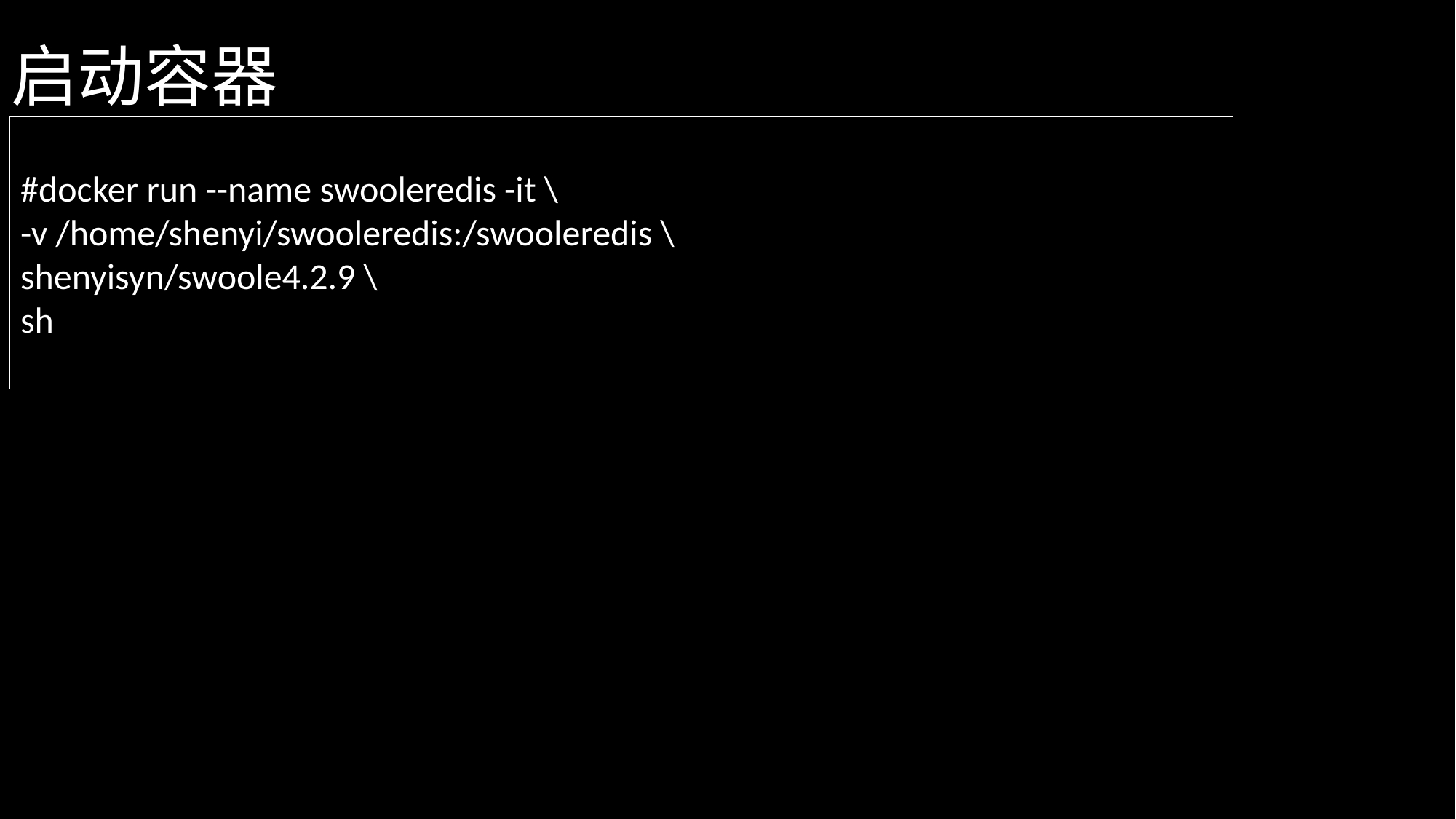

# 启动容器

#docker run --name swooleredis -it \
-v /home/shenyi/swooleredis:/swooleredis \
shenyisyn/swoole4.2.9 \
sh